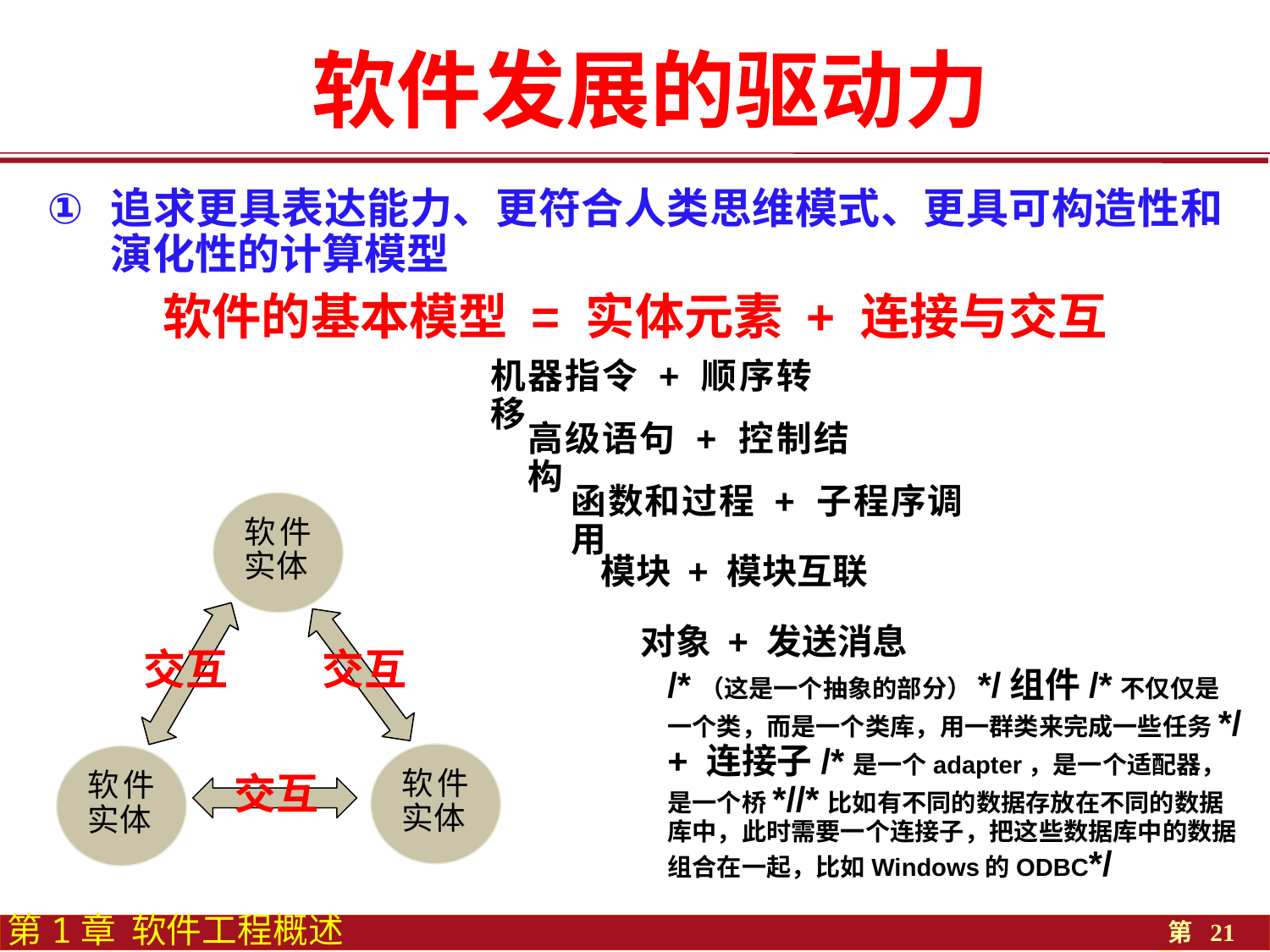

软件发展的驱动力
追求更具表达能力、更符合人类思维模式、更具可构造性和演化性的计算模型
软件的基本模型 = 实体元素 + 连接与交互
机器指令 + 顺序转移
高级语句 + 控制结构
函数和过程 + 子程序调用
软件实体
交互
交互

软件实体
软件实体
交互

模块 + 模块互联
对象 + 发送消息
/*（这是一个抽象的部分）*/组件/*不仅仅是一个类，而是一个类库，用一群类来完成一些任务*/ + 连接子/*是一个adapter，是一个适配器，是一个桥*//*比如有不同的数据存放在不同的数据库中，此时需要一个连接子，把这些数据库中的数据组合在一起，比如Windows的ODBC*/